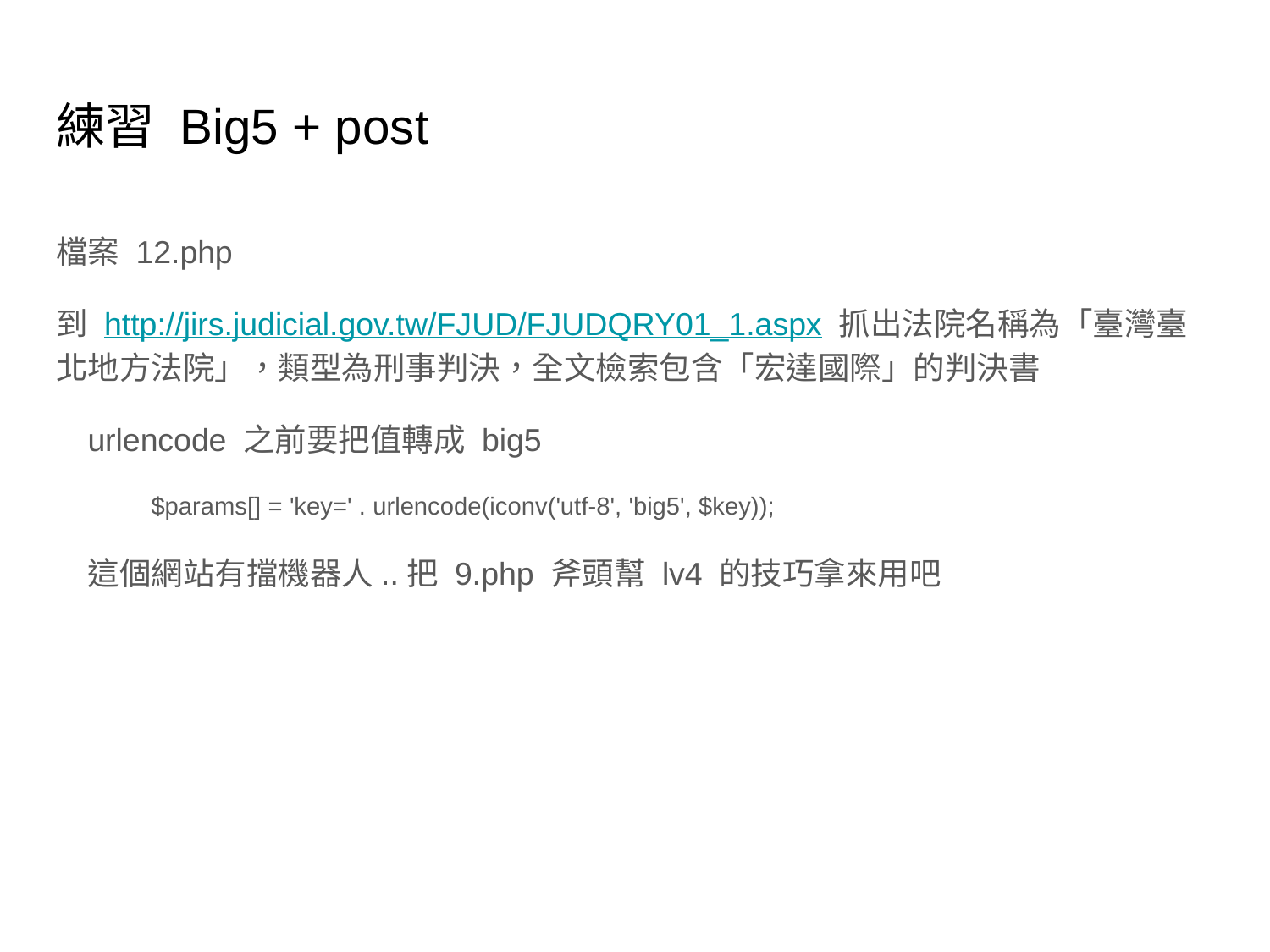

# 練習 Big5 + post
檔案 12.php
到 http://jirs.judicial.gov.tw/FJUD/FJUDQRY01_1.aspx 抓出法院名稱為「臺灣臺北地方法院」，類型為刑事判決，全文檢索包含「宏達國際」的判決書
urlencode 之前要把值轉成 big5
$params[] = 'key=' . urlencode(iconv('utf-8', 'big5', $key));
這個網站有擋機器人..把 9.php 斧頭幫 lv4 的技巧拿來用吧